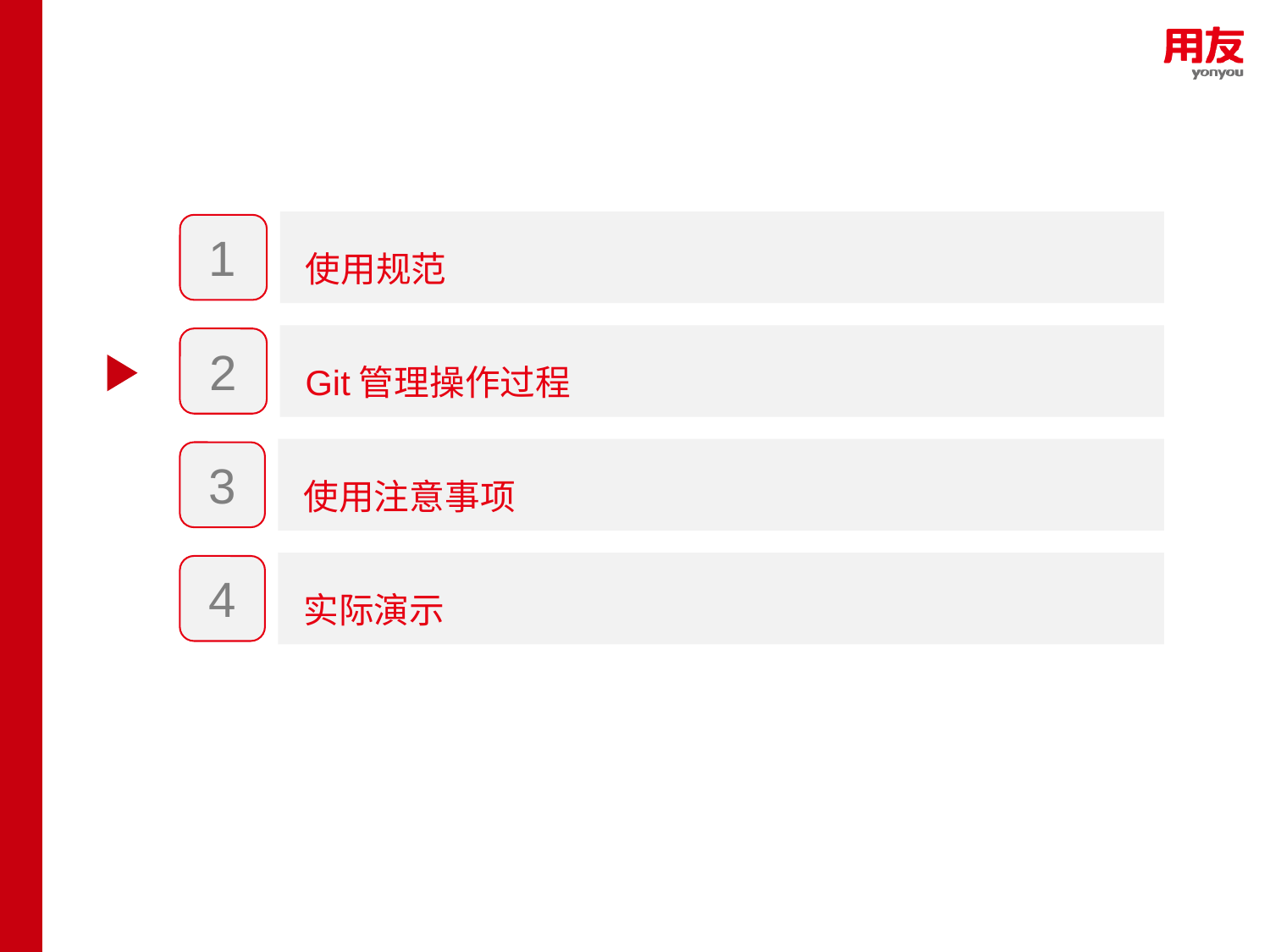

使用规范

1
Git管理操作过程

2

使用注意事项

3
实际演示

4